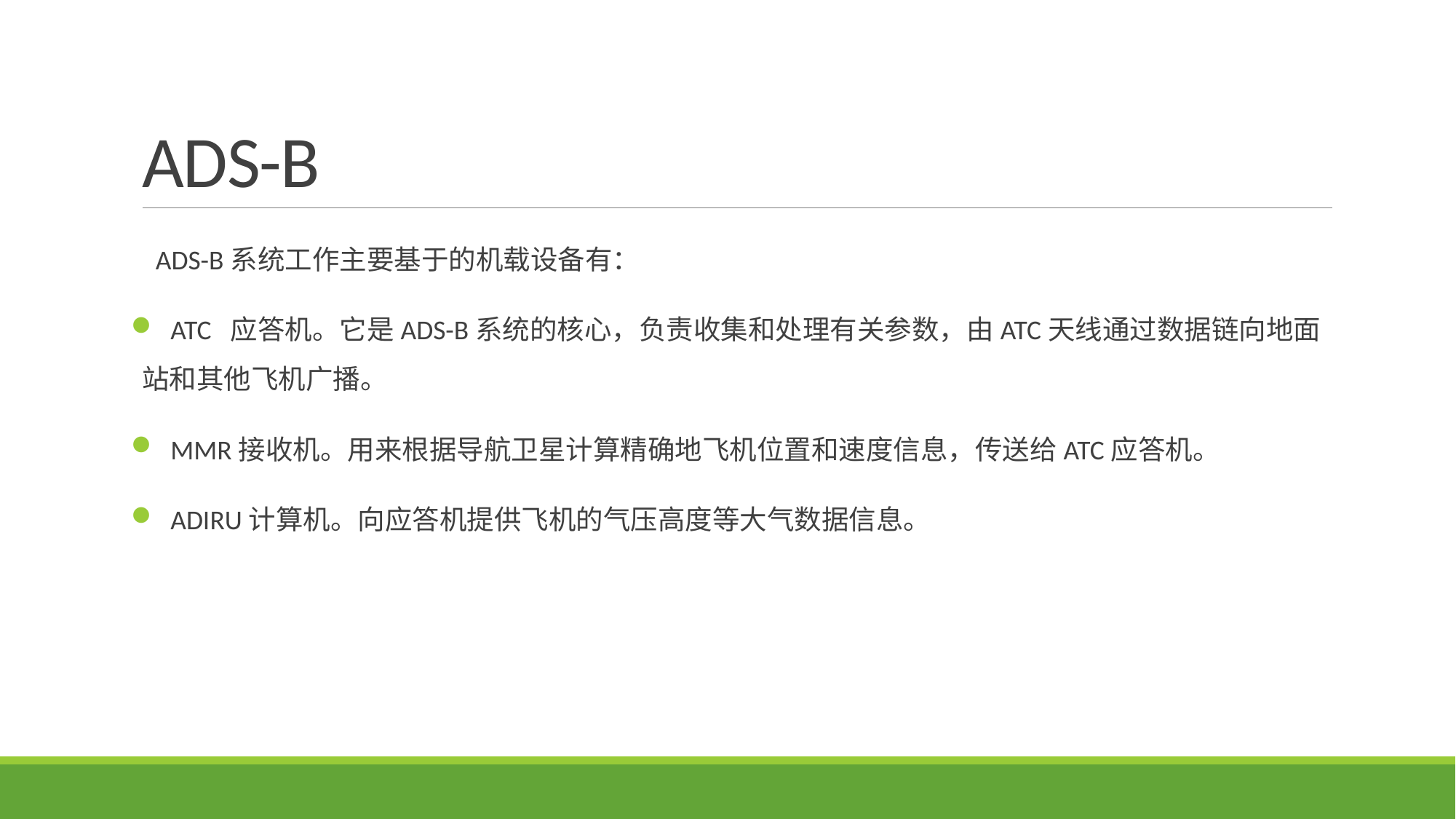

# ADS-B
    ADS-B系统工作主要基于的机载设备有：
  ATC  应答机。它是ADS-B系统的核心，负责收集和处理有关参数，由ATC天线通过数据链向地面站和其他飞机广播。
  MMR接收机。用来根据导航卫星计算精确地飞机位置和速度信息，传送给ATC应答机。
  ADIRU计算机。向应答机提供飞机的气压高度等大气数据信息。